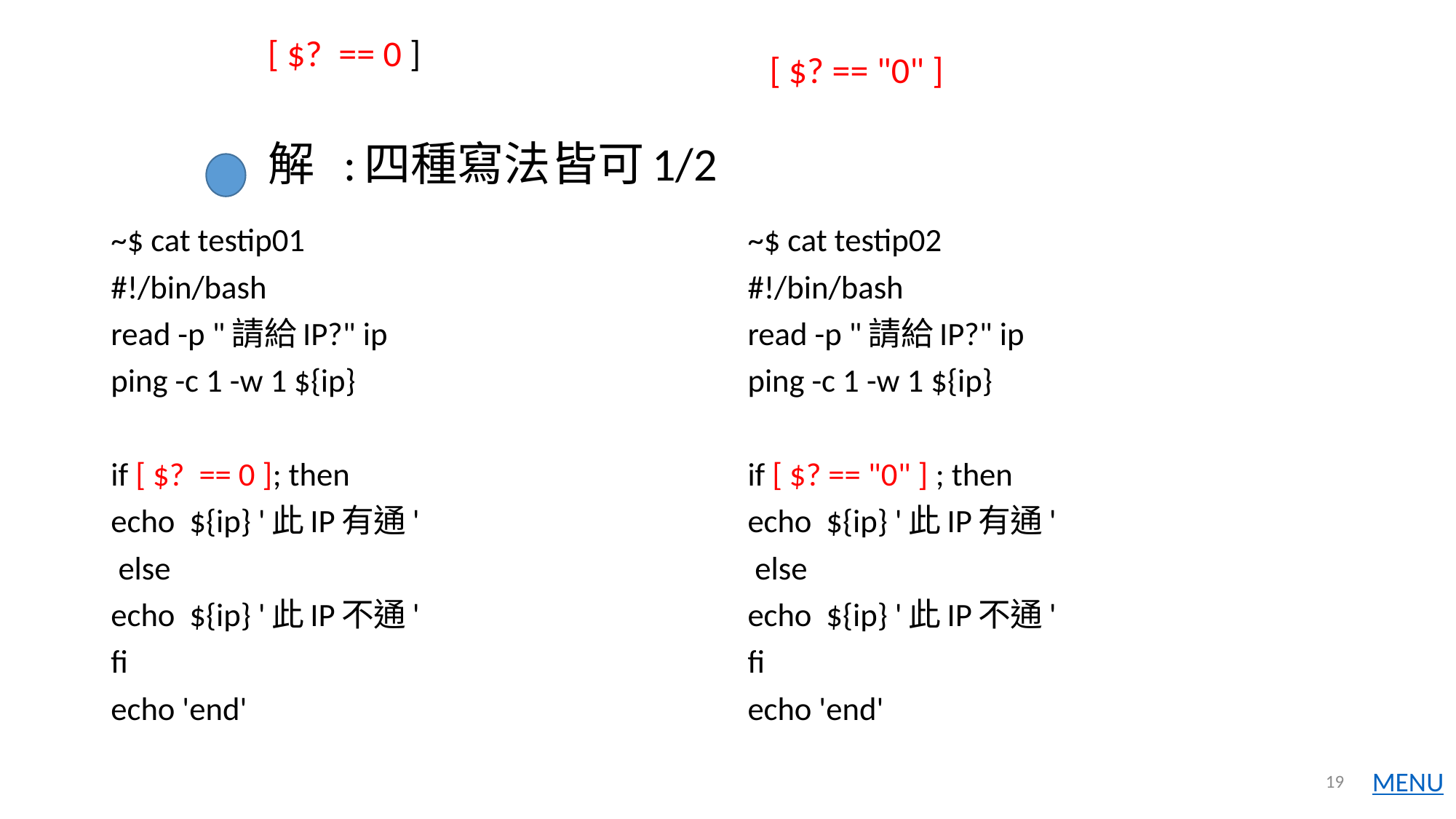

[ $?  == 0 ]
 [ $? == "0" ]
# 解  :四種寫法皆可1/2

~$ cat testip01
#!/bin/bash
read -p "請給IP?" ip
ping -c 1 -w 1 ${ip}

if [ $?  == 0 ]; then
echo  ${ip} '此IP有通'
 else
echo  ${ip} '此IP不通'
fi
echo 'end'

~$ cat testip02
#!/bin/bash
read -p "請給IP?" ip
ping -c 1 -w 1 ${ip}

if [ $? == "0" ] ; then
echo  ${ip} '此IP有通'
 else
echo  ${ip} '此IP不通'
fi
echo 'end'
19